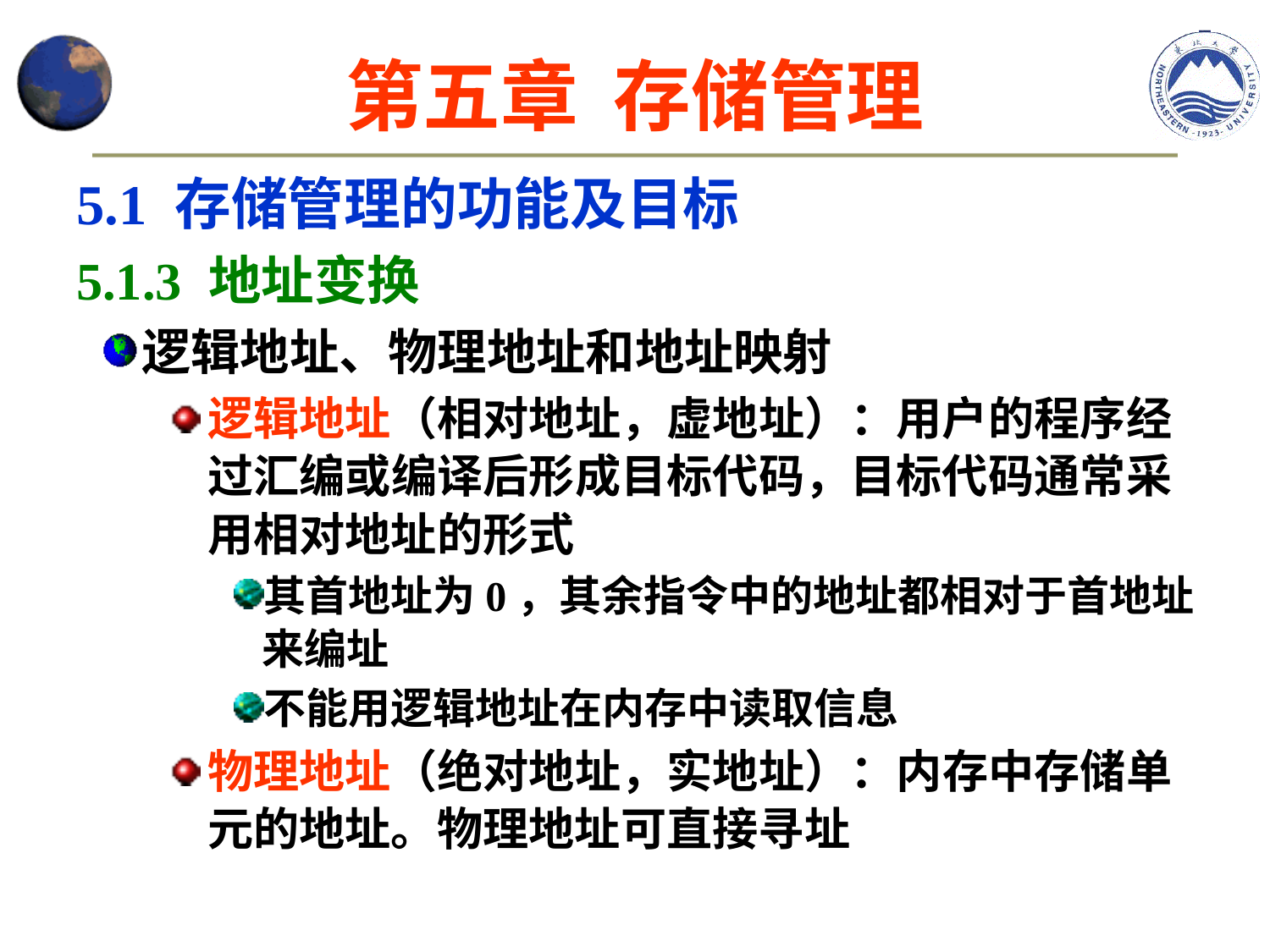

第五章  存储管理
5.1 存储管理的功能及目标
5.1.3 地址变换
逻辑地址、物理地址和地址映射
逻辑地址（相对地址，虚地址）：用户的程序经过汇编或编译后形成目标代码，目标代码通常采用相对地址的形式
其首地址为0，其余指令中的地址都相对于首地址来编址
不能用逻辑地址在内存中读取信息
物理地址（绝对地址，实地址）：内存中存储单元的地址。物理地址可直接寻址